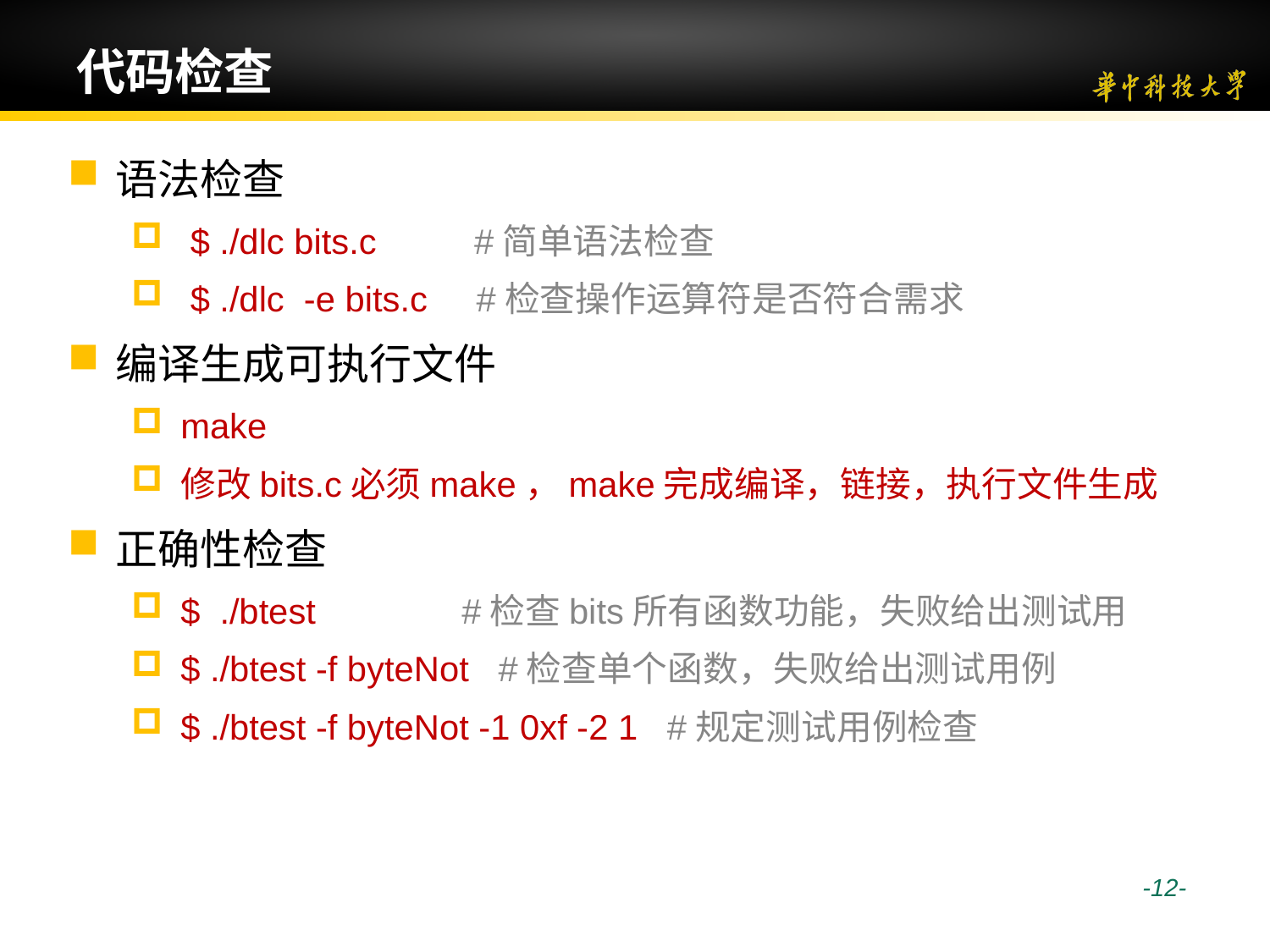

# 代码检查
语法检查
 $ ./dlc bits.c          #简单语法检查
 $ ./dlc  -e bits.c     #检查操作运算符是否符合需求
编译生成可执行文件
make
修改bits.c必须make，make完成编译，链接，执行文件生成
正确性检查
$  ./btest               #检查bits所有函数功能，失败给出测试用
$ ./btest -f byteNot   #检查单个函数，失败给出测试用例
$ ./btest -f byteNot -1 0xf -2 1   #规定测试用例检查

 -12-